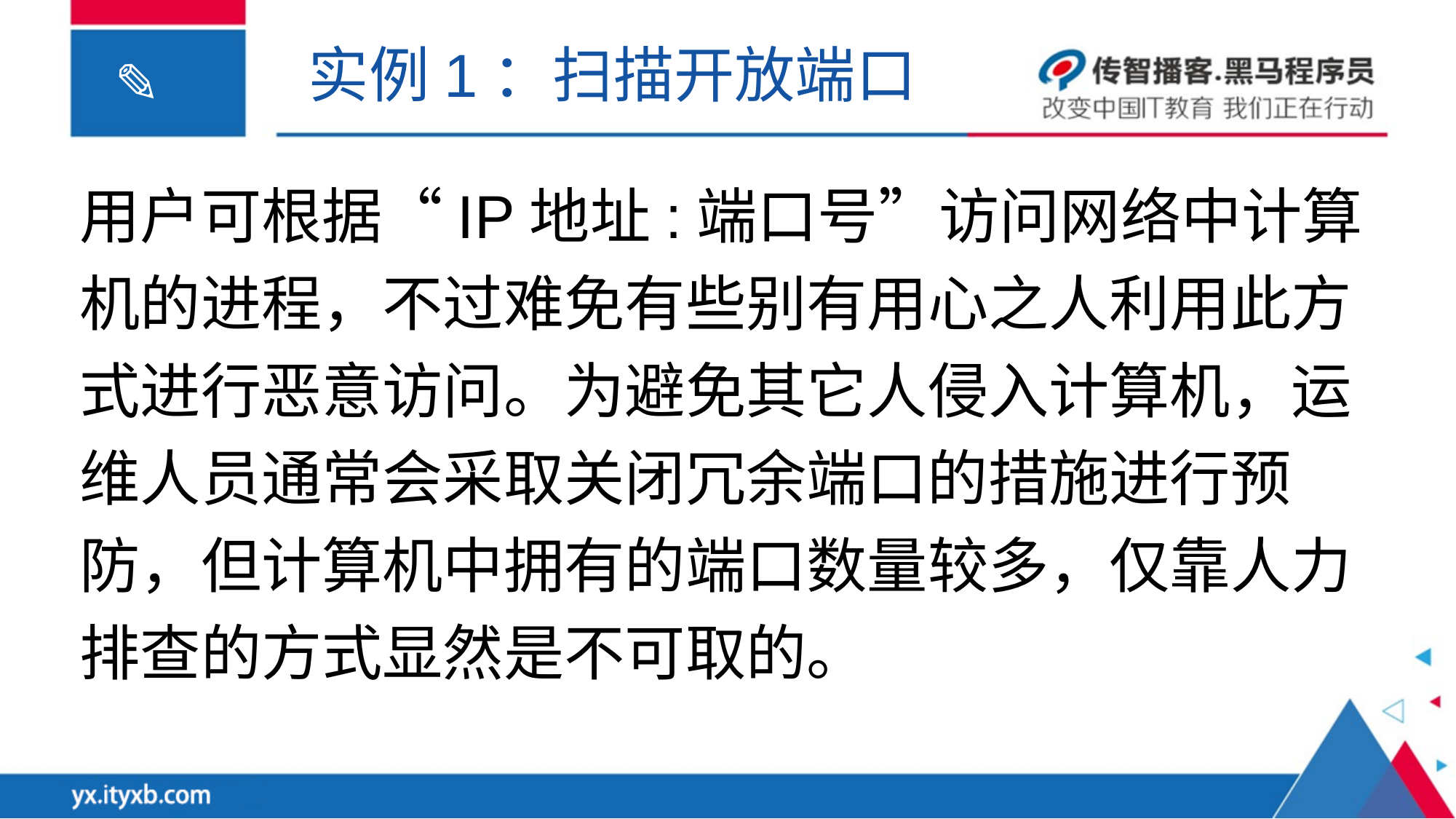

实例1：扫描开放端口
用户可根据“IP地址:端口号”访问网络中计算机的进程，不过难免有些别有用心之人利用此方式进行恶意访问。为避免其它人侵入计算机，运维人员通常会采取关闭冗余端口的措施进行预防，但计算机中拥有的端口数量较多，仅靠人力排查的方式显然是不可取的。